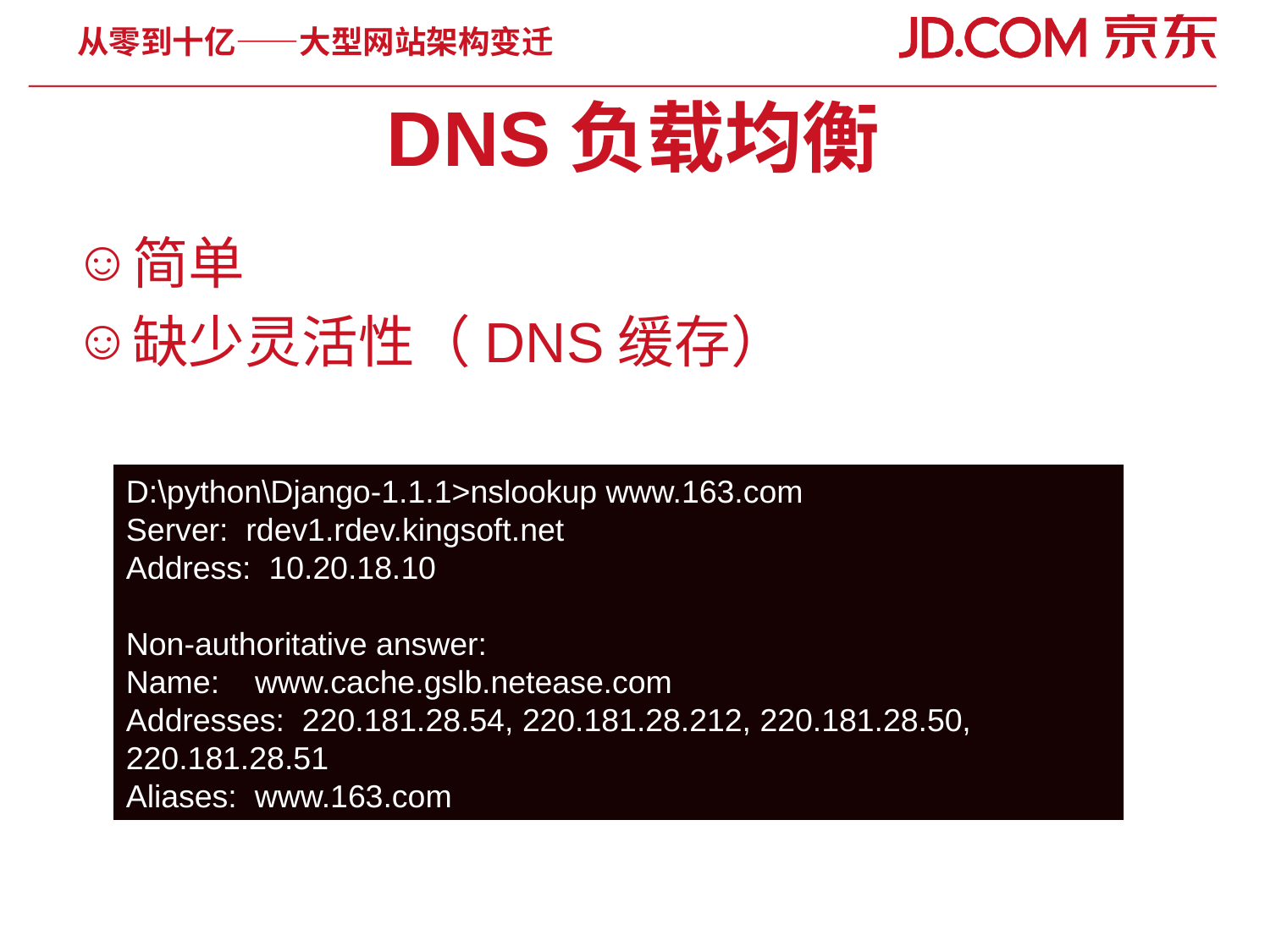

# DNS负载均衡
简单
缺少灵活性（DNS缓存）

D:\python\Django-1.1.1>nslookup www.163.com
Server:  rdev1.rdev.kingsoft.net
Address:  10.20.18.10

Non-authoritative answer:
Name:    www.cache.gslb.netease.com
Addresses:  220.181.28.54, 220.181.28.212, 220.181.28.50, 220.181.28.51
Aliases:  www.163.com